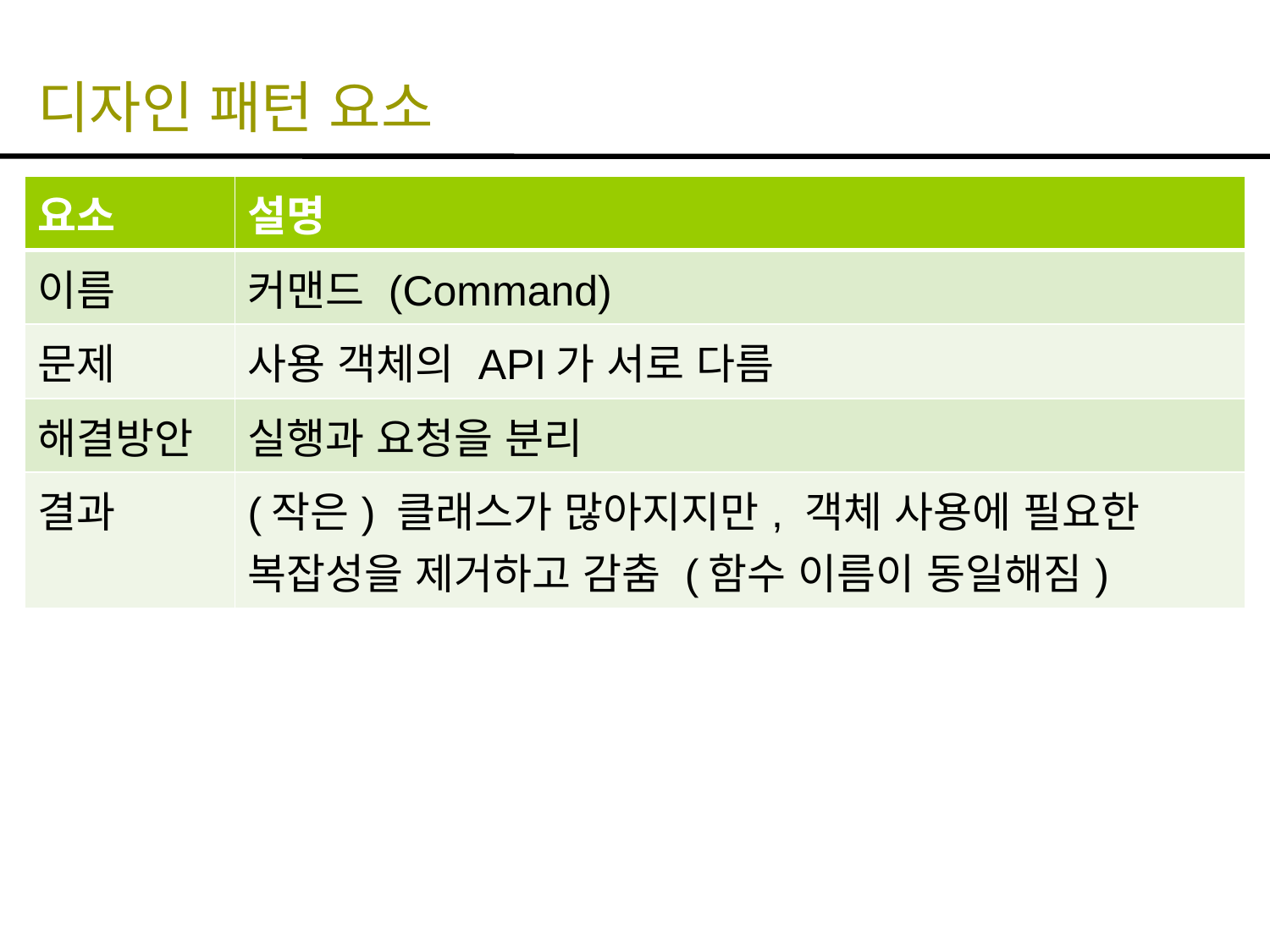

# 디자인 패턴 요소
| 요소 | 설명 |
| --- | --- |
| 이름 | 커맨드 (Command) |
| 문제 | 사용 객체의 API가 서로 다름 |
| 해결방안 | 실행과 요청을 분리 |
| 결과 | (작은) 클래스가 많아지지만, 객체 사용에 필요한 복잡성을 제거하고 감춤 (함수 이름이 동일해짐) |